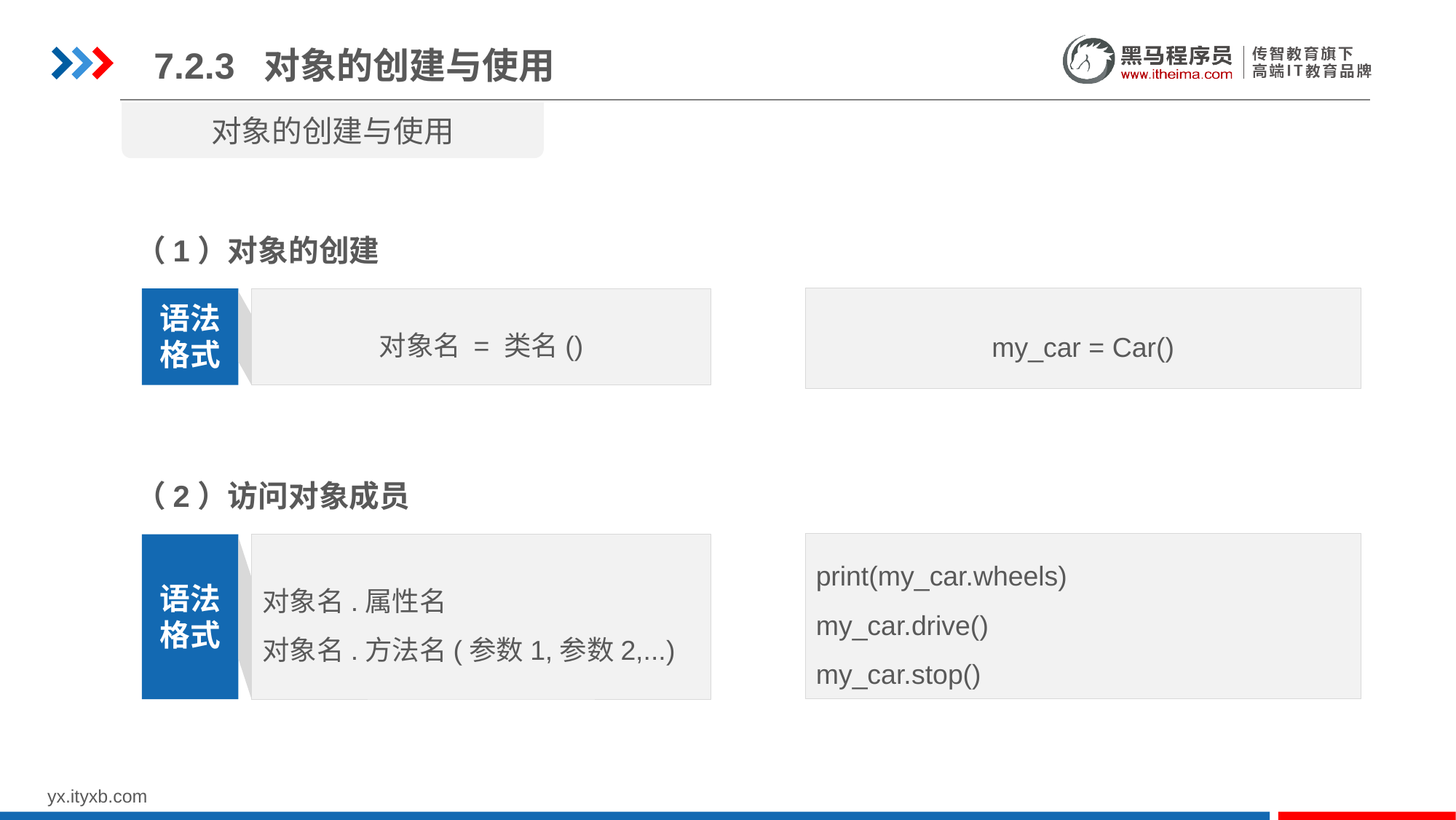

7.2.3  对象的创建与使用

对象的创建与使用
（1）对象的创建
my_car = Car()

对象名 = 类名()

语法
格式
（2）访问对象成员
print(my_car.wheels)
my_car.drive()
my_car.stop()

对象名.属性名
对象名.方法名(参数1,参数2,...)

语法
格式